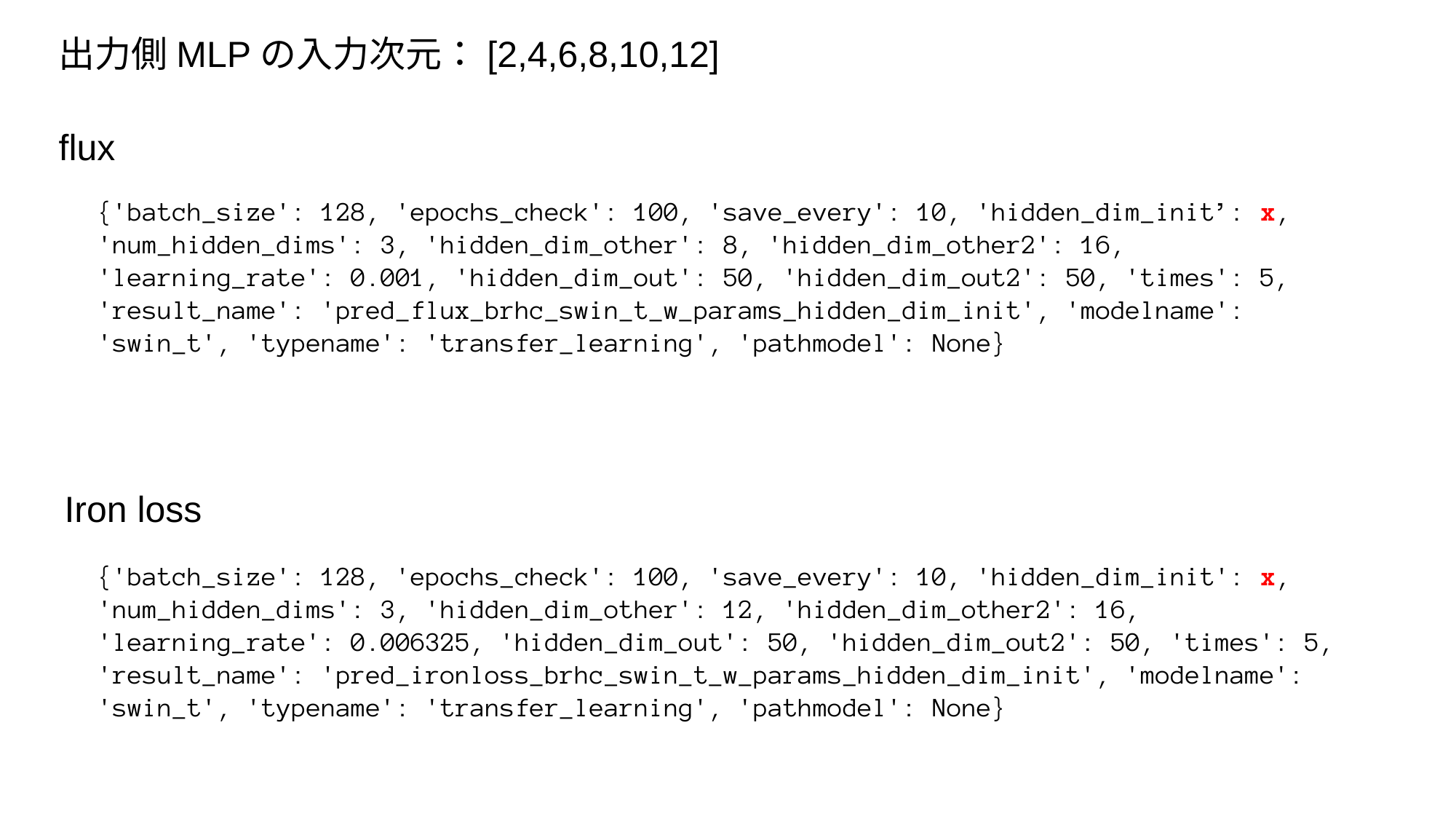

出力側MLPの入力次元：[2,4,6,8,10,12]
flux
{'batch_size': 128, 'epochs_check': 100, 'save_every': 10, 'hidden_dim_init’: x, 'num_hidden_dims': 3, 'hidden_dim_other': 8, 'hidden_dim_other2': 16, 'learning_rate': 0.001, 'hidden_dim_out': 50, 'hidden_dim_out2': 50, 'times': 5, 'result_name': 'pred_flux_brhc_swin_t_w_params_hidden_dim_init', 'modelname': 'swin_t', 'typename': 'transfer_learning', 'pathmodel': None}
Iron loss
{'batch_size': 128, 'epochs_check': 100, 'save_every': 10, 'hidden_dim_init': x, 'num_hidden_dims': 3, 'hidden_dim_other': 12, 'hidden_dim_other2': 16, 'learning_rate': 0.006325, 'hidden_dim_out': 50, 'hidden_dim_out2': 50, 'times': 5, 'result_name': 'pred_ironloss_brhc_swin_t_w_params_hidden_dim_init', 'modelname': 'swin_t', 'typename': 'transfer_learning', 'pathmodel': None}